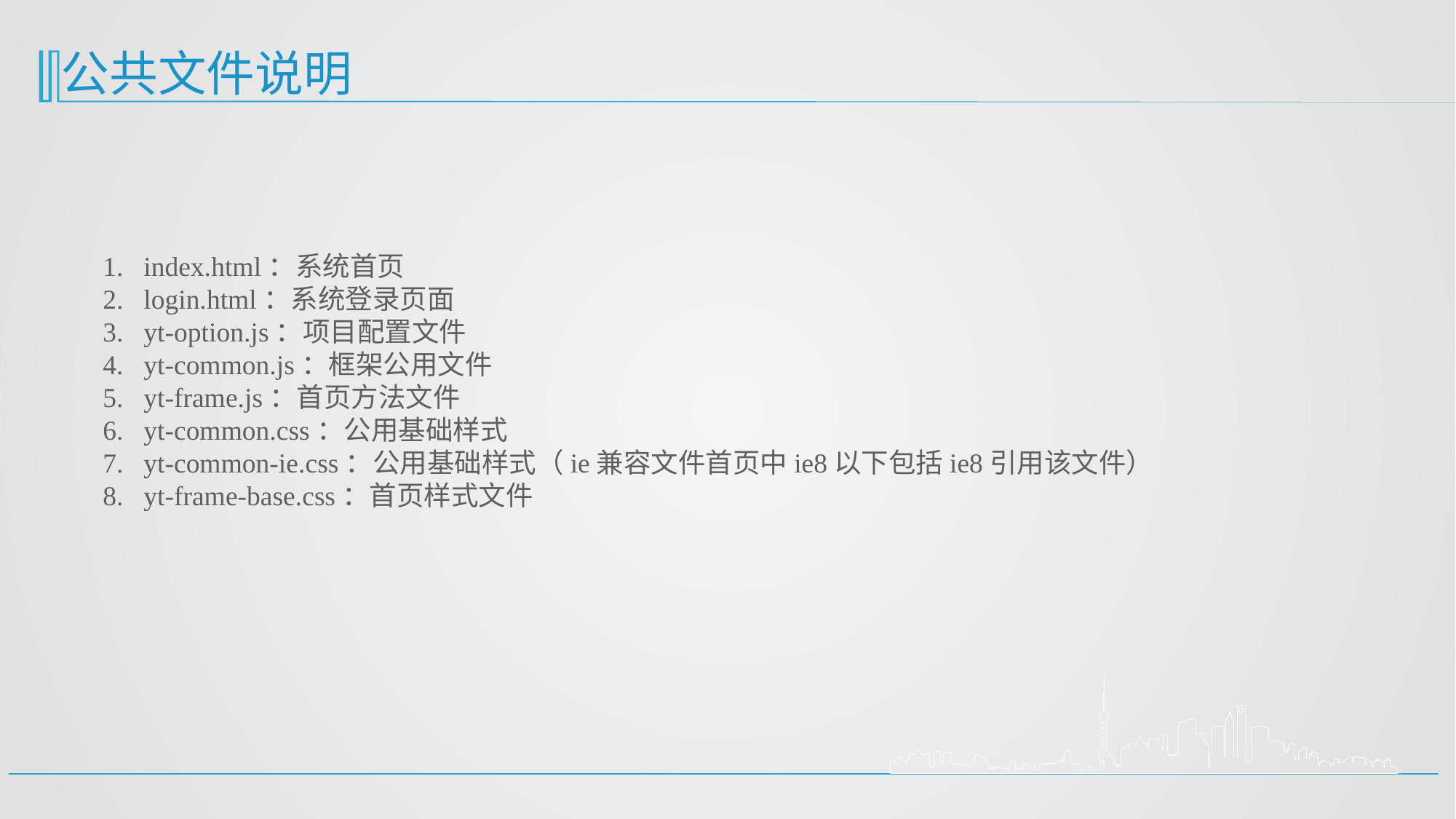

公共文件说明
index.html：系统首页
login.html：系统登录页面
yt-option.js：项目配置文件
yt-common.js：框架公用文件
yt-frame.js：首页方法文件
yt-common.css：公用基础样式
yt-common-ie.css：公用基础样式（ie兼容文件首页中ie8以下包括ie8引用该文件）
yt-frame-base.css：首页样式文件